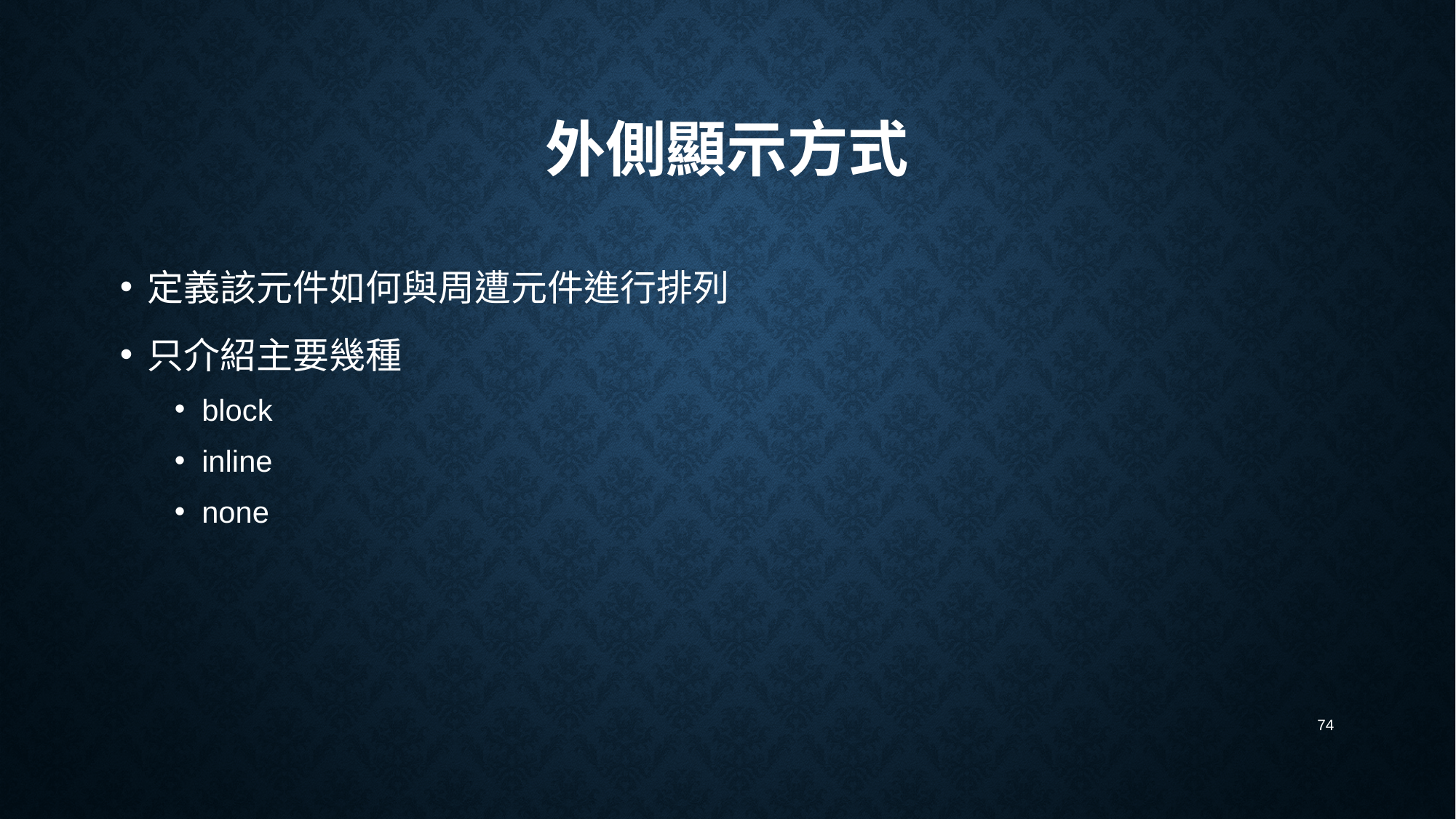

# 外側顯示方式
定義該元件如何與周遭元件進行排列
只介紹主要幾種
block
inline
none
74